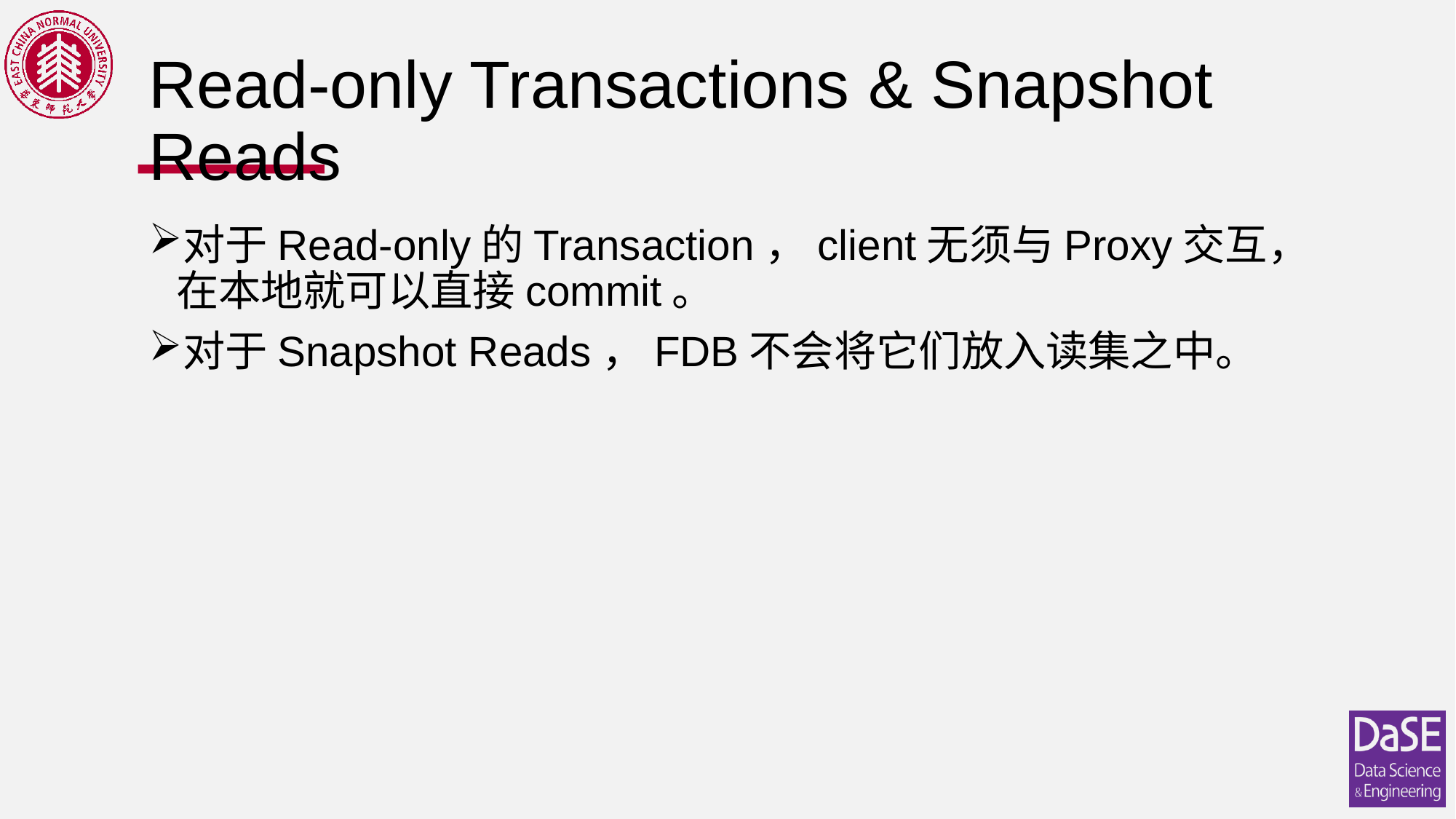

# Read-only Transactions & Snapshot Reads
对于Read-only的Transaction，client无须与Proxy交互，在本地就可以直接commit。
对于Snapshot Reads，FDB不会将它们放入读集之中。